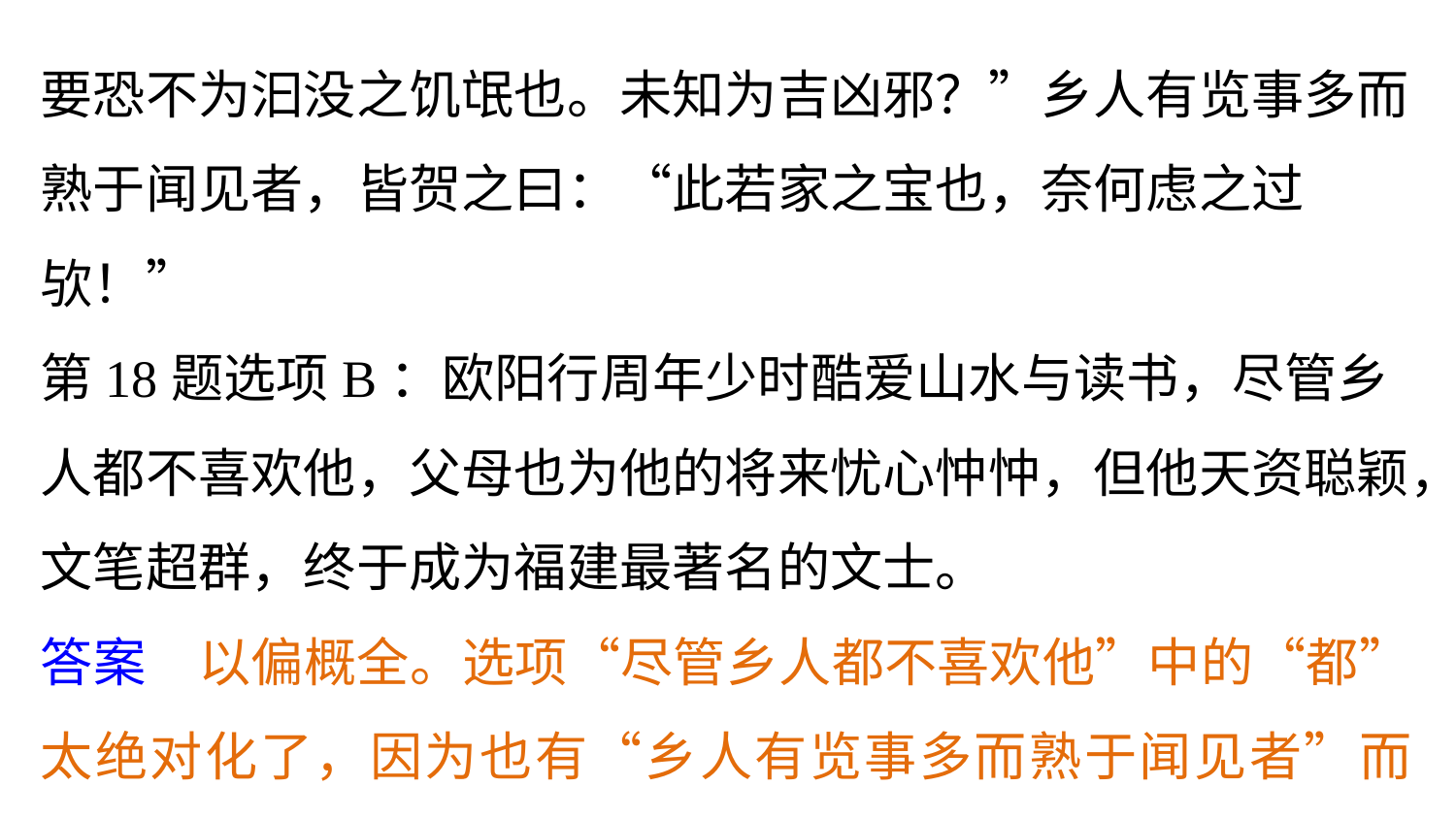

要恐不为汩没之饥氓也。未知为吉凶邪？”乡人有览事多而熟于闻见者，皆贺之曰：“此若家之宝也，奈何虑之过欤！”
第18题选项B：欧阳行周年少时酷爱山水与读书，尽管乡人都不喜欢他，父母也为他的将来忧心忡忡，但他天资聪颖，文笔超群，终于成为福建最著名的文士。
答案　以偏概全。选项“尽管乡人都不喜欢他”中的“都”太绝对化了，因为也有“乡人有览事多而熟于闻见者”而“皆贺之”。